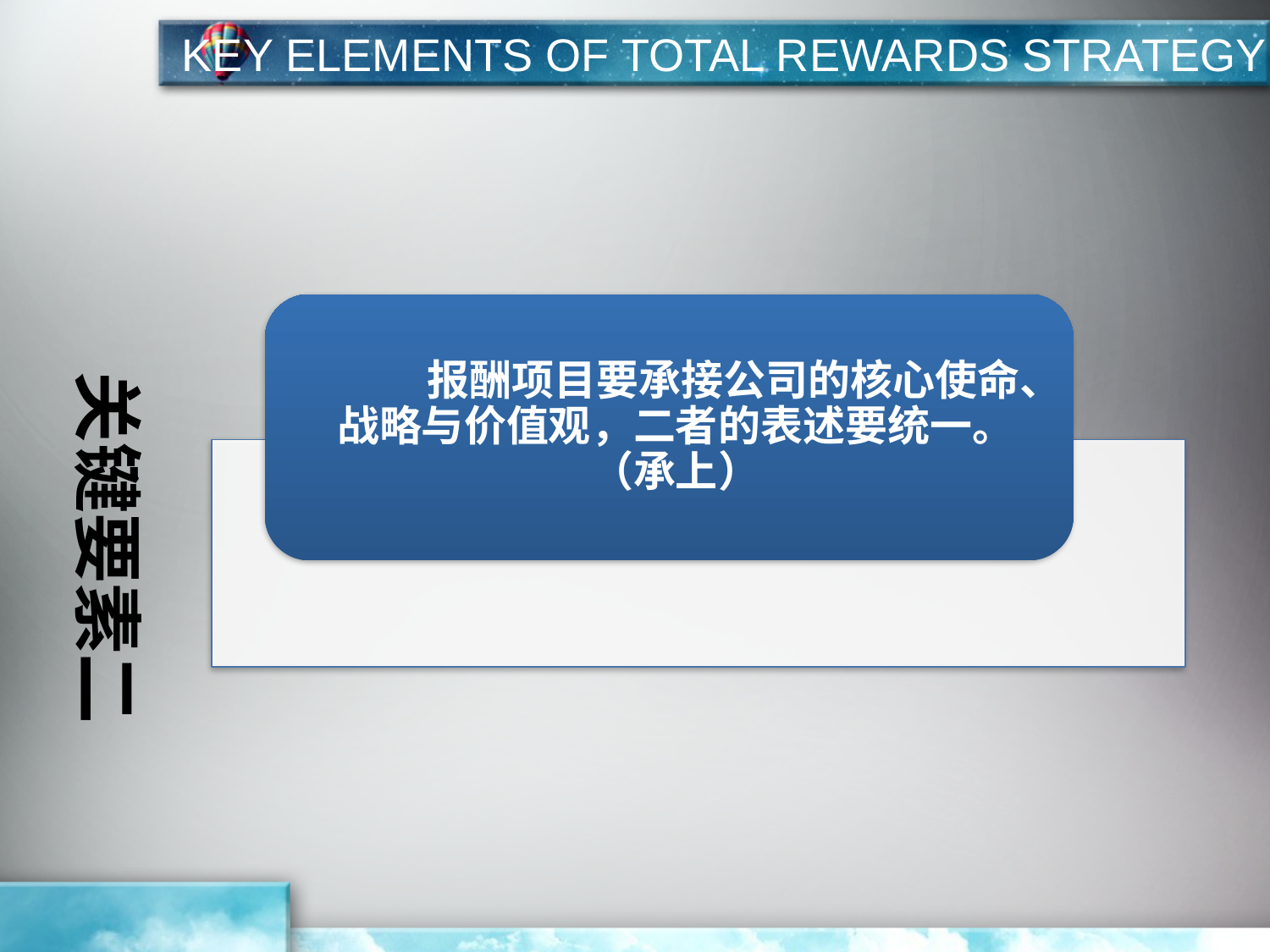

KEY ELEMENTS OF TOTAL REWARDS STRATEGY
         报酬项目要承接公司的核心使命、战略与价值观，二者的表述要统一。（承上）
关键要素二